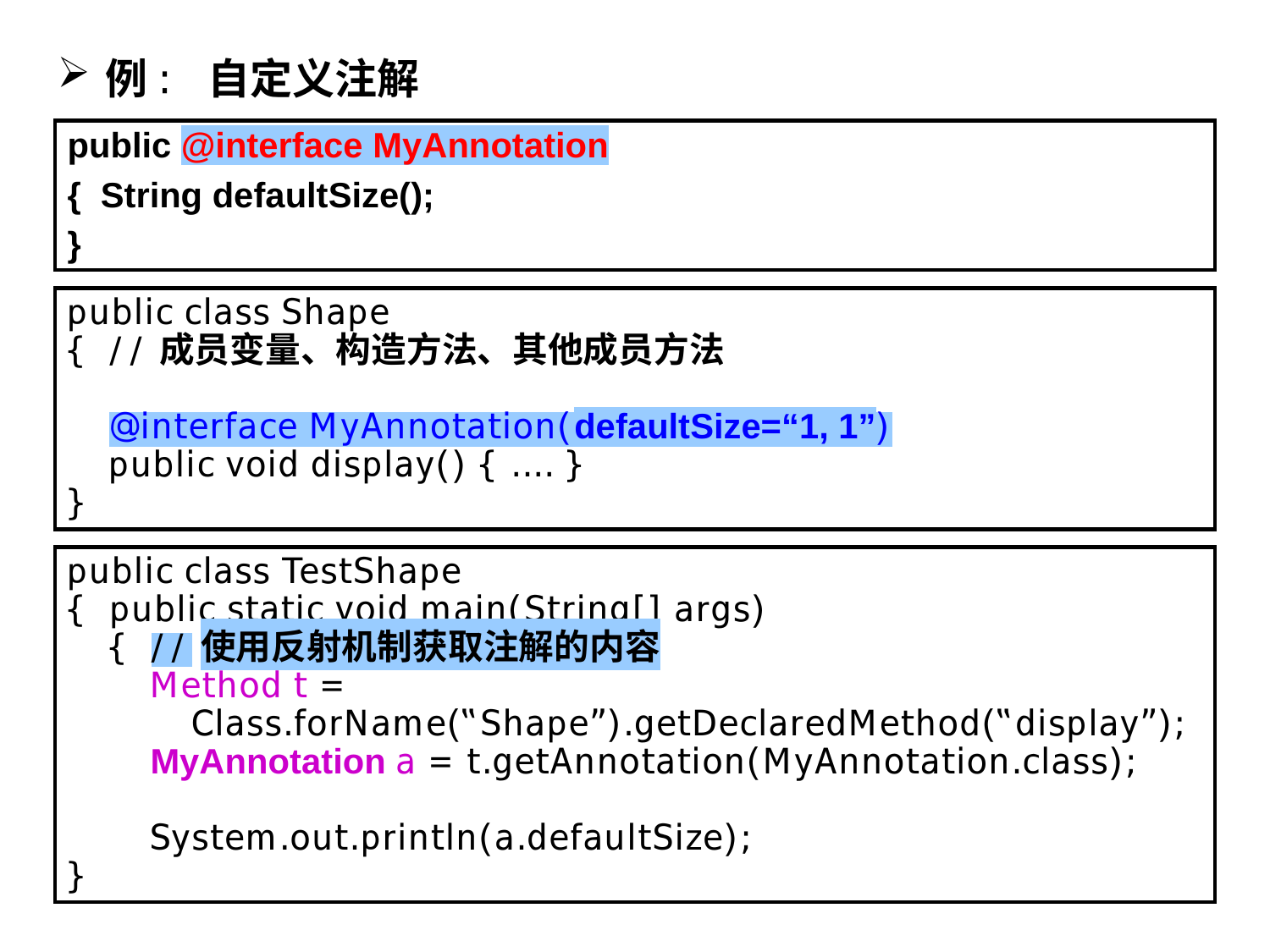

例:  自定义注解
public @interface MyAnnotation
{  String defaultSize();
}
public class Shape
{  //成员变量、构造方法、其他成员方法

    @interface MyAnnotation(defaultSize=“1, 1”)
    public void display() { .... }
}
public class TestShape
{  public static void main(String[] args)
    {  //使用反射机制获取注解的内容
        Method t =
            Class.forName(“Shape”).getDeclaredMethod(“display”);
        MyAnnotation a = t.getAnnotation(MyAnnotation.class);

        System.out.println(a.defaultSize);
}